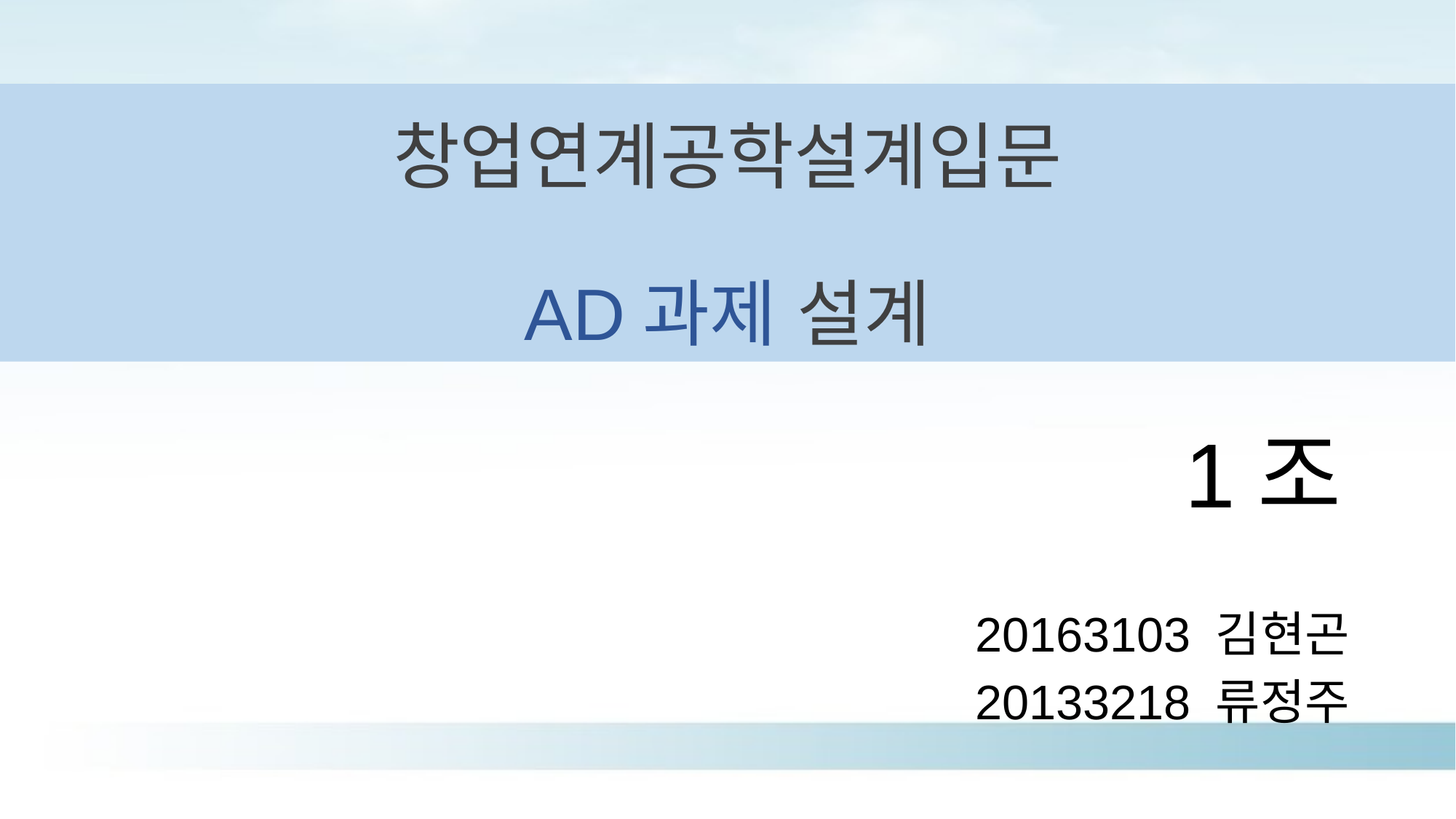

# 창업연계공학설계입문 AD과제 설계
1조

20163103 김현곤
20133218 류정주